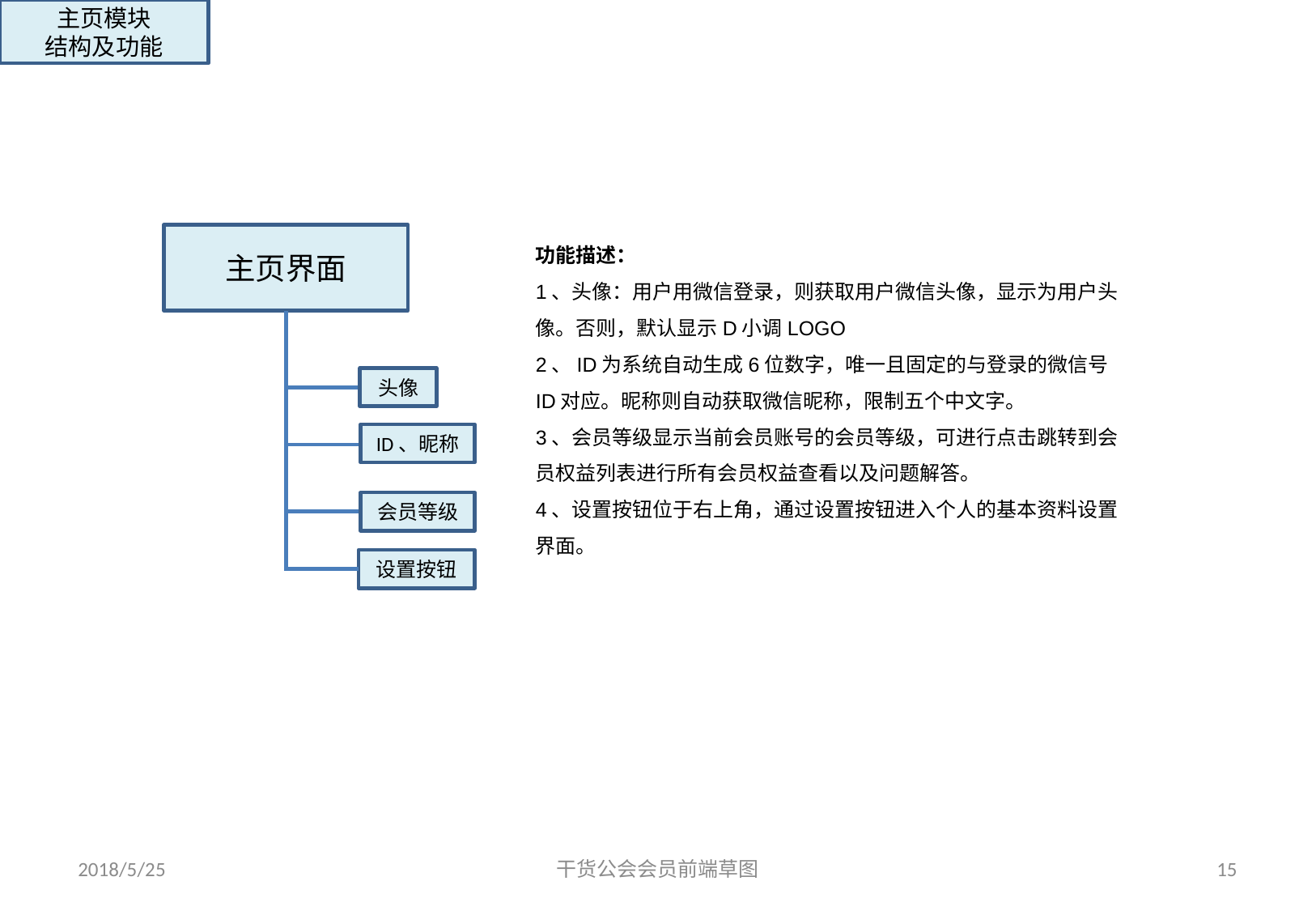

主页模块
结构及功能
主页界面
头像
ID、昵称
会员等级
设置按钮
功能描述：
1、头像：用户用微信登录，则获取用户微信头像，显示为用户头像。否则，默认显示D小调LOGO
2、ID为系统自动生成6位数字，唯一且固定的与登录的微信号ID对应。昵称则自动获取微信昵称，限制五个中文字。
3、会员等级显示当前会员账号的会员等级，可进行点击跳转到会员权益列表进行所有会员权益查看以及问题解答。
4、设置按钮位于右上角，通过设置按钮进入个人的基本资料设置界面。
2018/5/25
干货公会会员前端草图
15